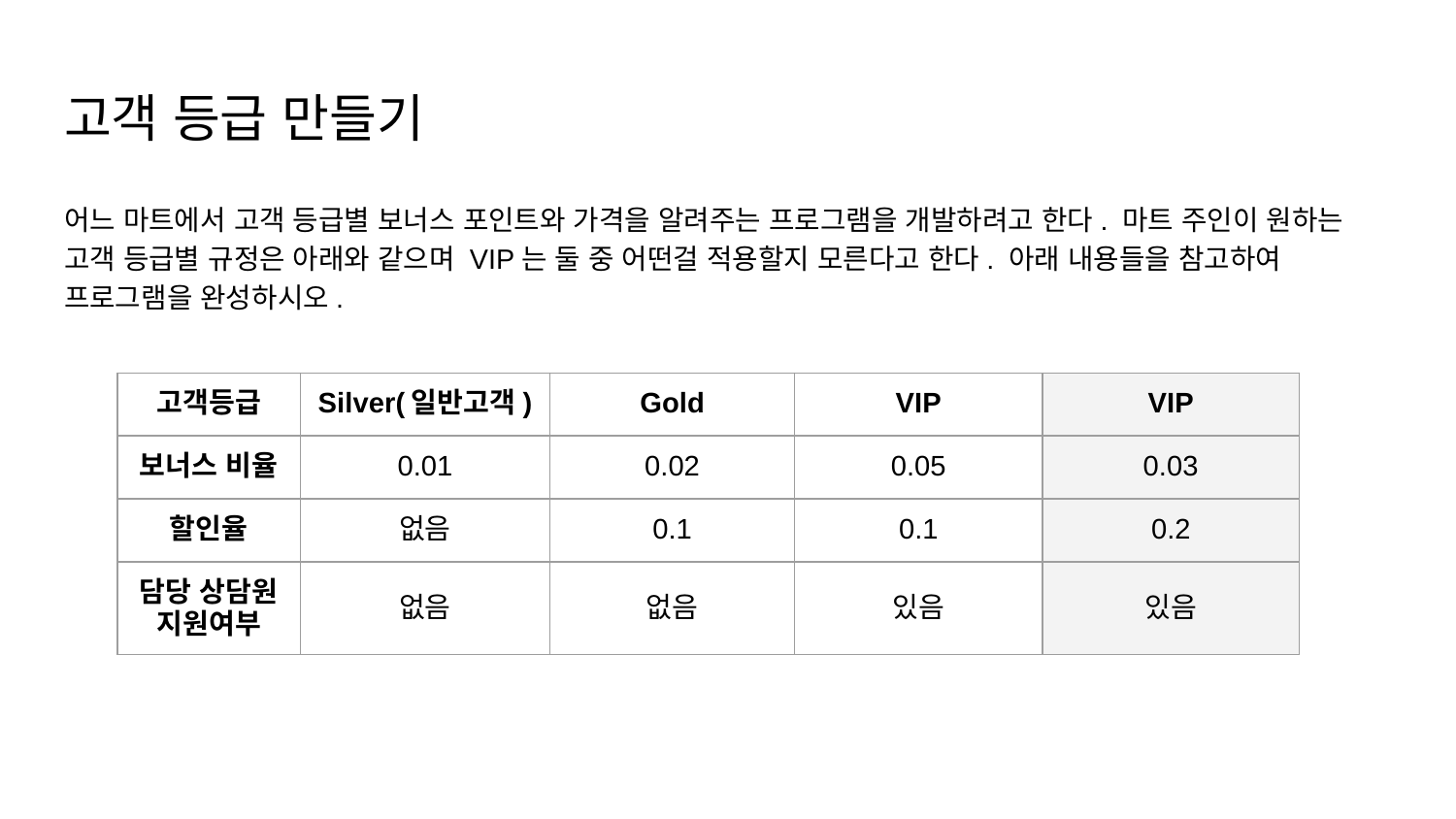

# 고객 등급 만들기
어느 마트에서 고객 등급별 보너스 포인트와 가격을 알려주는 프로그램을 개발하려고 한다. 마트 주인이 원하는 고객 등급별 규정은 아래와 같으며 VIP는 둘 중 어떤걸 적용할지 모른다고 한다. 아래 내용들을 참고하여 프로그램을 완성하시오.
| 고객등급 | Silver(일반고객) | Gold | VIP | VIP |
| --- | --- | --- | --- | --- |
| 보너스 비율 | 0.01 | 0.02 | 0.05 | 0.03 |
| 할인율 | 없음 | 0.1 | 0.1 | 0.2 |
| 담당 상담원 지원여부 | 없음 | 없음 | 있음 | 있음 |